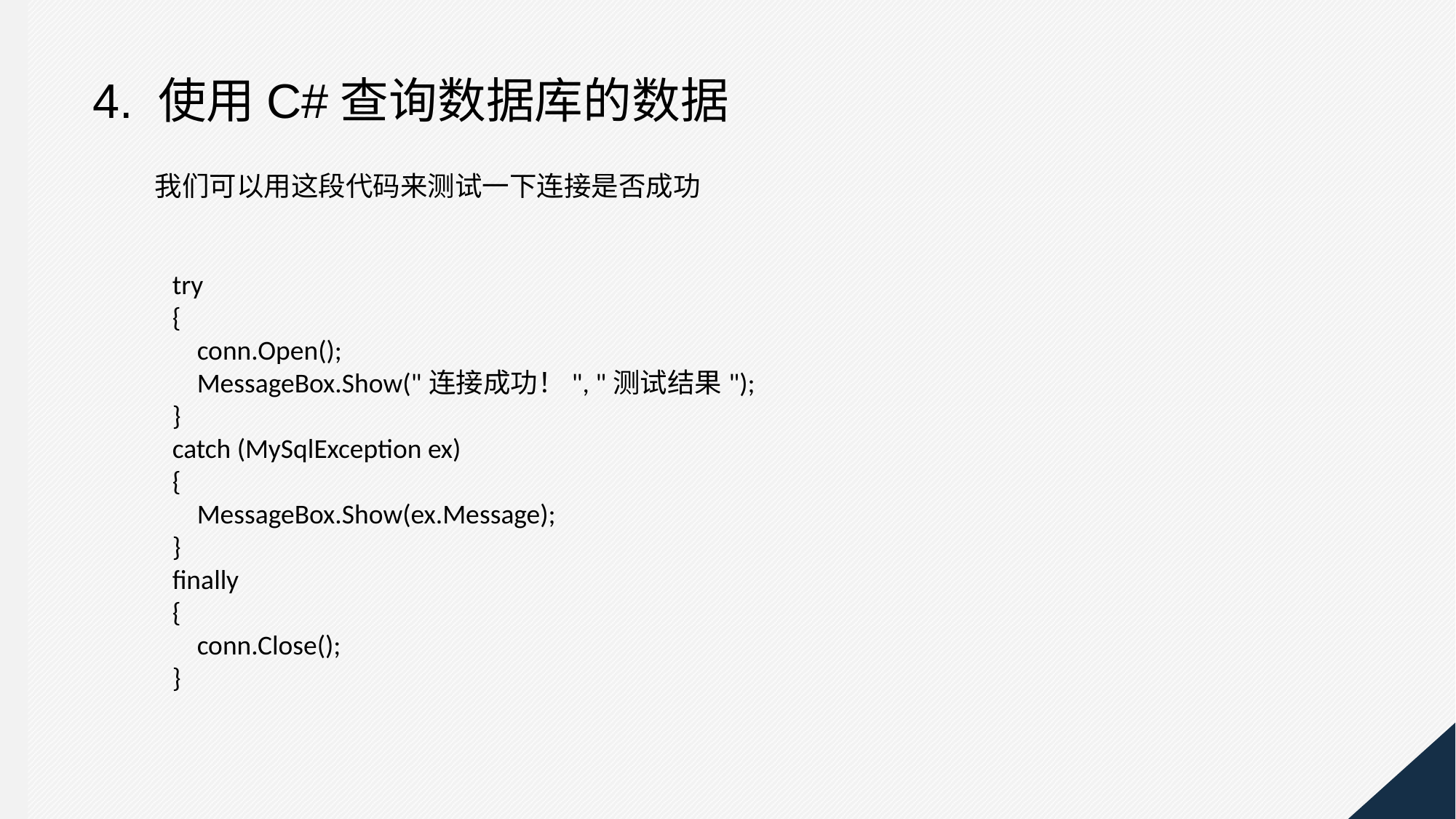

4. 使用C#查询数据库的数据
我们可以用这段代码来测试一下连接是否成功
            try
            {
                conn.Open();
                MessageBox.Show("连接成功！", "测试结果");
            }
            catch (MySqlException ex)
            {
                MessageBox.Show(ex.Message);
            }
            finally
            {
                conn.Close();
            }
19